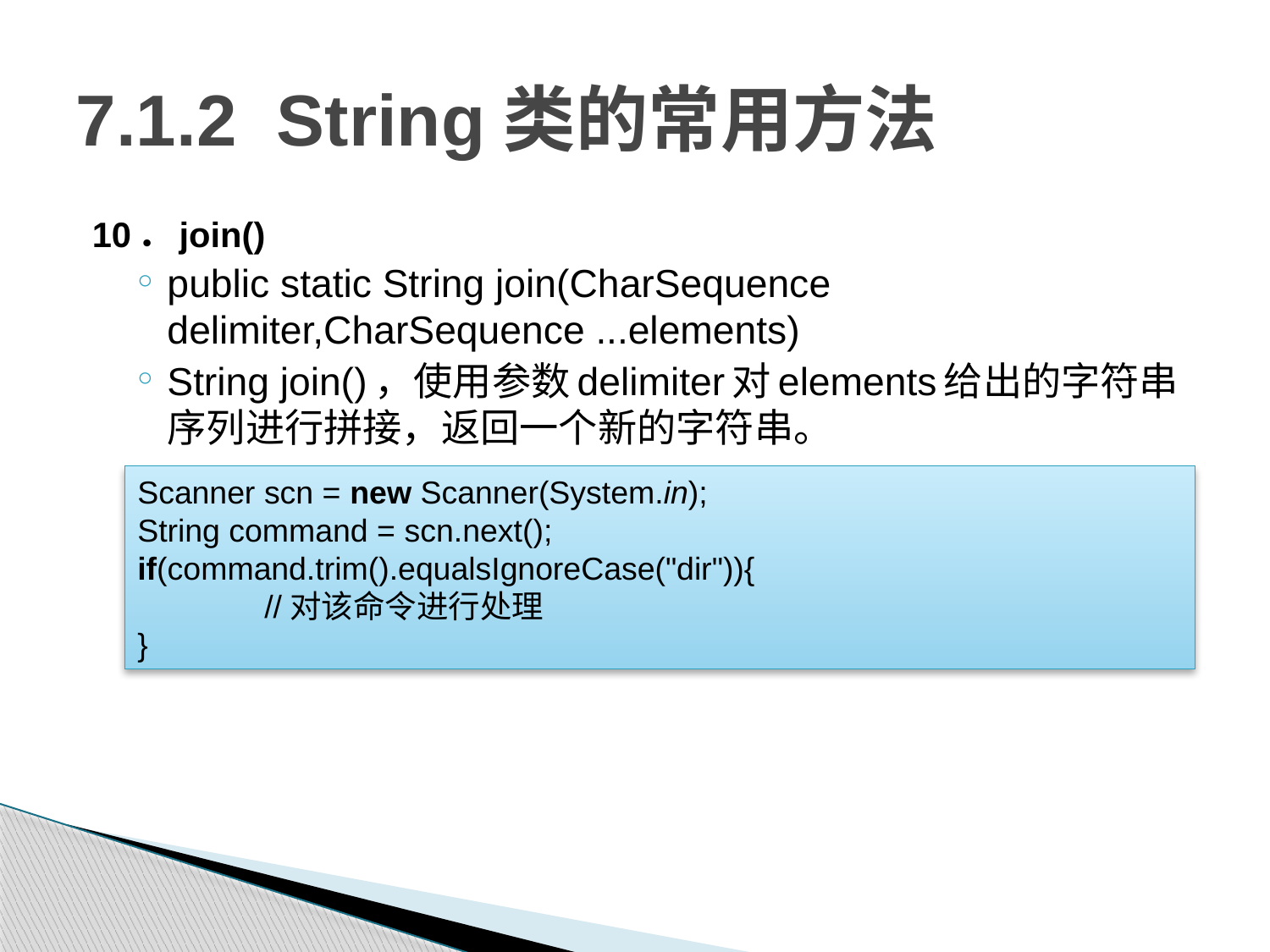

# 7.1.2  String类的常用方法
10．join()
public static String join(CharSequence delimiter,CharSequence ...elements)
String join()，使用参数delimiter对elements给出的字符串序列进行拼接，返回一个新的字符串。
Scanner scn = new Scanner(System.in);
String command = scn.next();
if(command.trim().equalsIgnoreCase("dir")){
	//对该命令进行处理
}